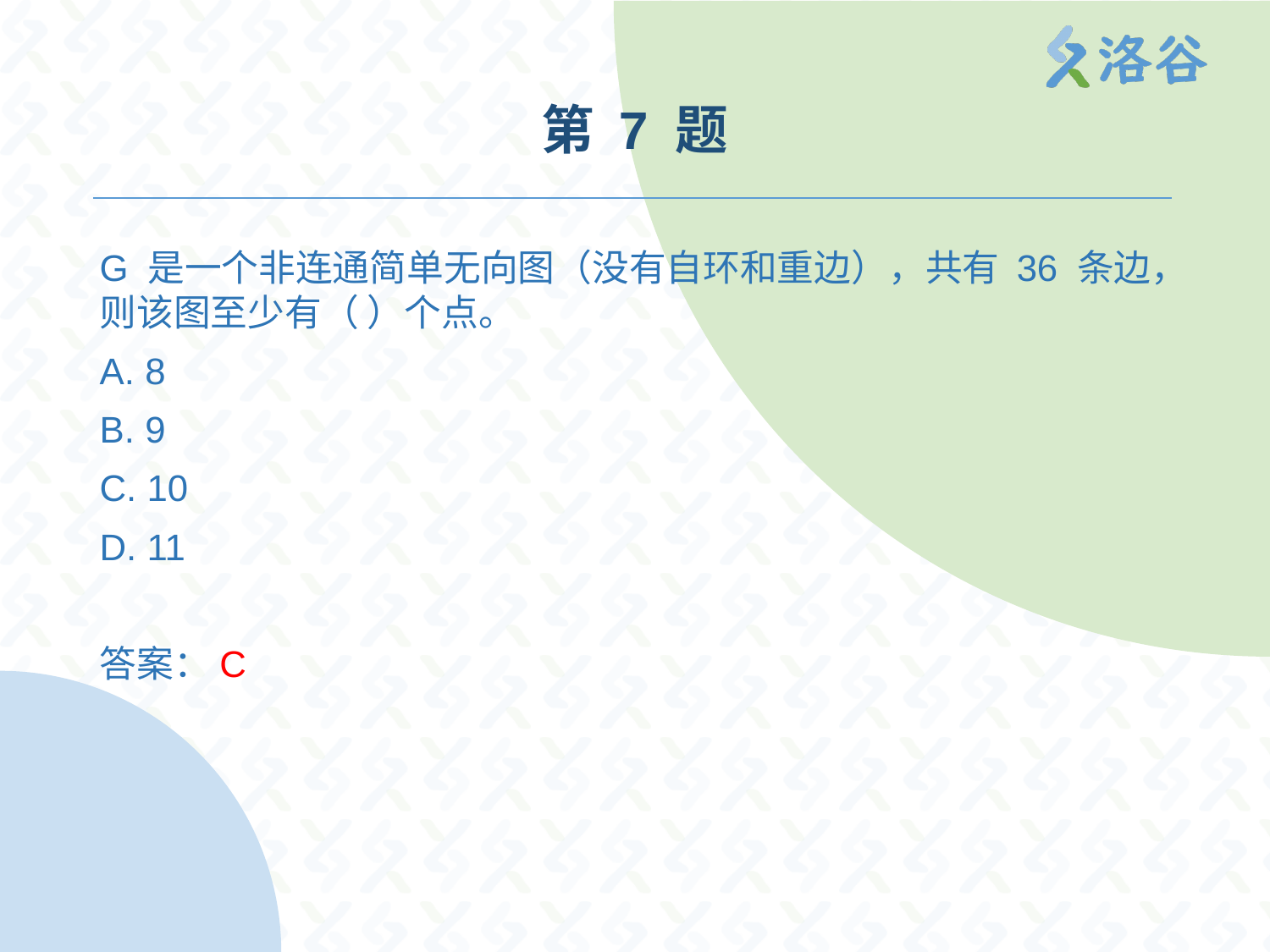

# 第 7 题
G 是一个非连通简单无向图（没有自环和重边），共有 36 条边，则该图至少有（ ）个点。
A. 8
B. 9
C. 10
D. 11

答案：C